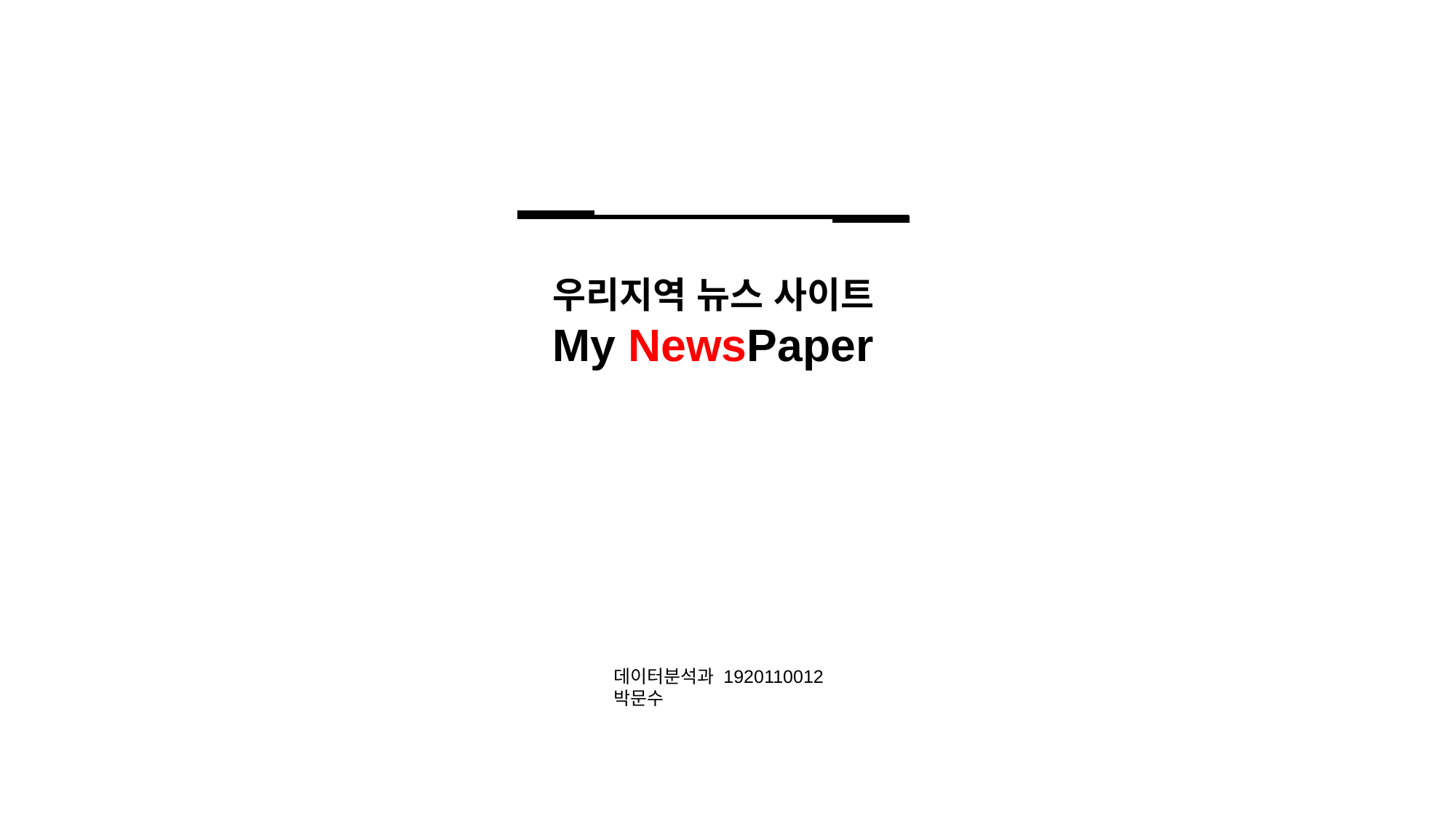

우리지역 뉴스 사이트
My NewsPaper
데이터분석과 1920110012
박문수